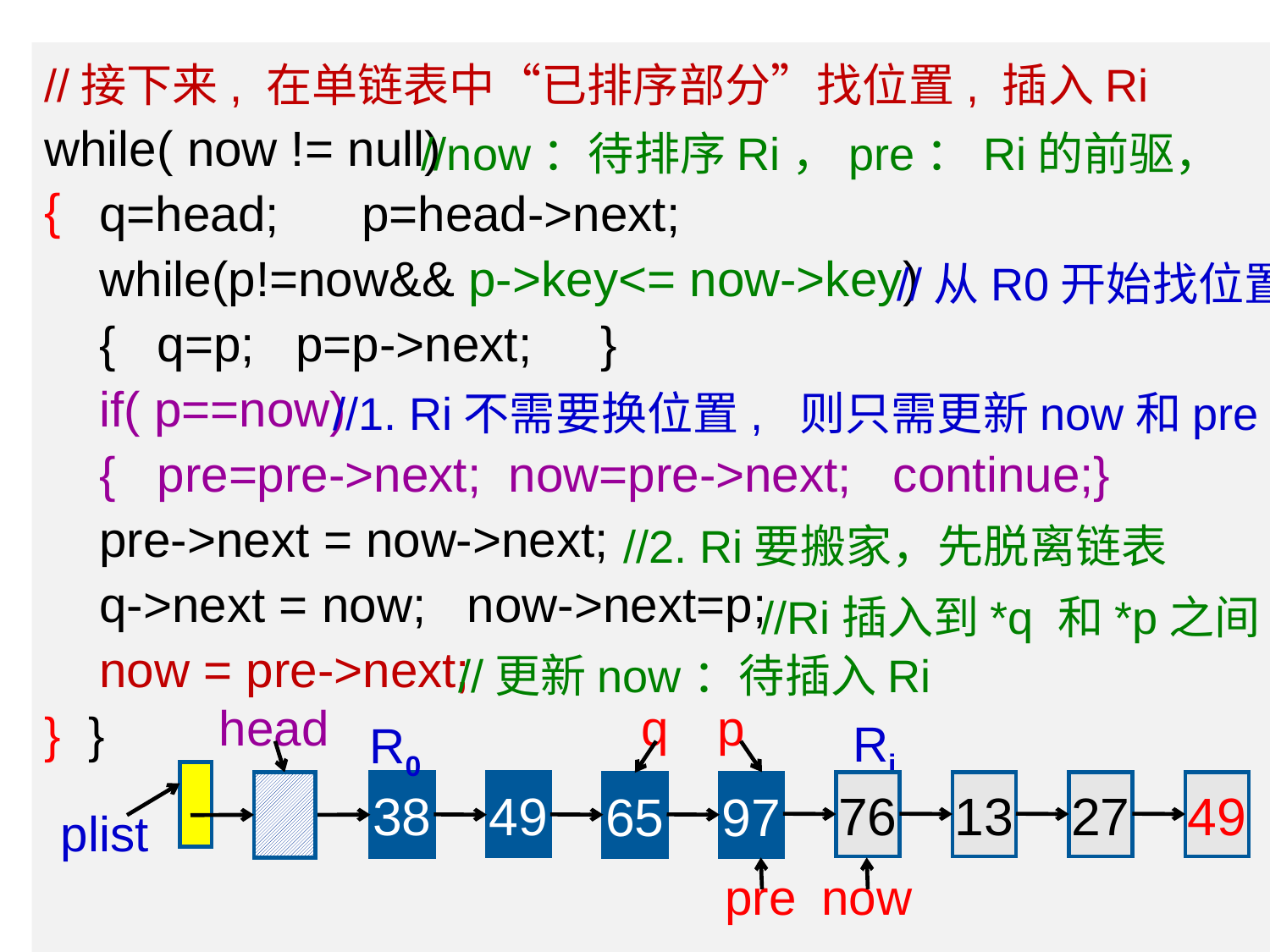

//接下来, 在单链表中“已排序部分”找位置, 插入Ri
while( now != null)
    q=head;      p=head->next;
    while(p!=now&& p->key<= now->key)
    {   q=p;   p=p->next;     }
    if( p==now)
    {   pre=pre->next;  now=pre->next;   continue;}
    pre->next = now->next;
    q->next = now;   now->next=p;
    now = pre->next;
}  }
//now：待排序Ri，pre：Ri的前驱，
{
//从R0开始找位置
//1. Ri不需要换位置,  则只需更新now和pre
//2. Ri要搬家，先脱离链表
//Ri插入到*q 和*p之间
//更新now：待插入Ri
head
q
p
Ri
R0

38
49
76
13
27
49

65
97
plist
pre
now